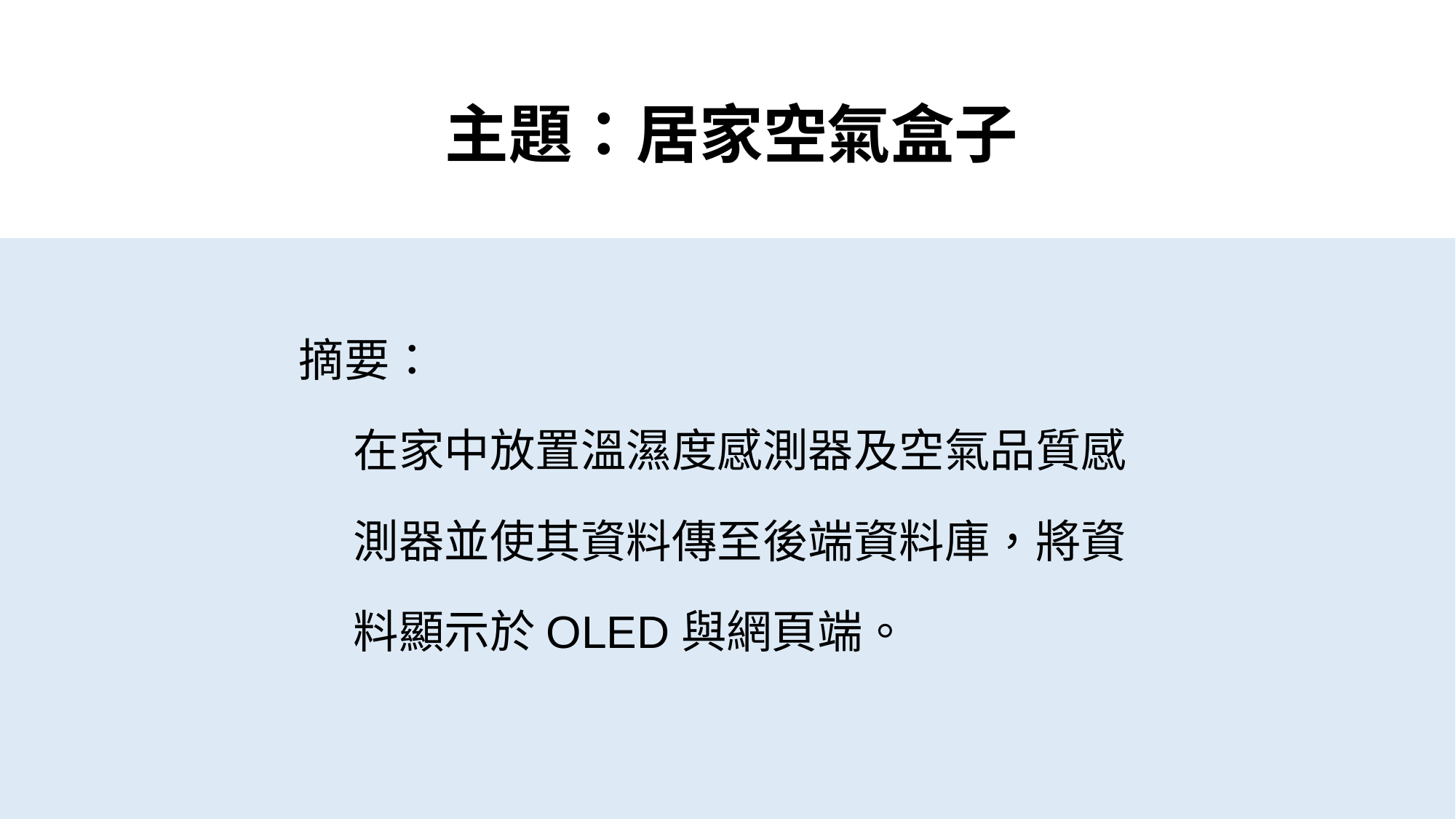

主題：居家空氣盒子
摘要：
在家中放置溫濕度感測器及空氣品質感測器並使其資料傳至後端資料庫，將資料顯示於OLED與網頁端。